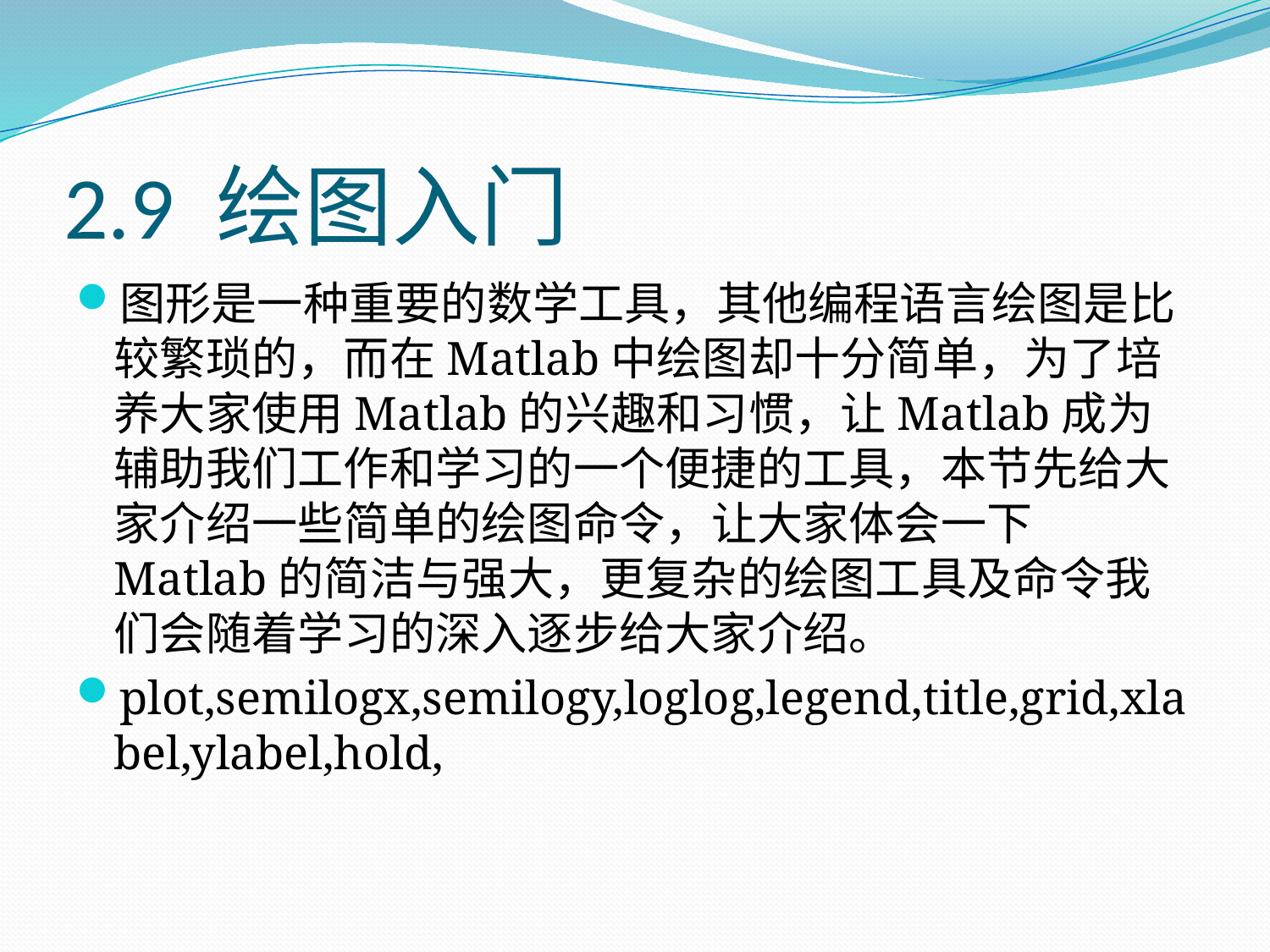

# 2.9 绘图入门
图形是一种重要的数学工具，其他编程语言绘图是比较繁琐的，而在Matlab中绘图却十分简单，为了培养大家使用Matlab的兴趣和习惯，让Matlab成为辅助我们工作和学习的一个便捷的工具，本节先给大家介绍一些简单的绘图命令，让大家体会一下Matlab的简洁与强大，更复杂的绘图工具及命令我们会随着学习的深入逐步给大家介绍。
plot,semilogx,semilogy,loglog,legend,title,grid,xlabel,ylabel,hold,